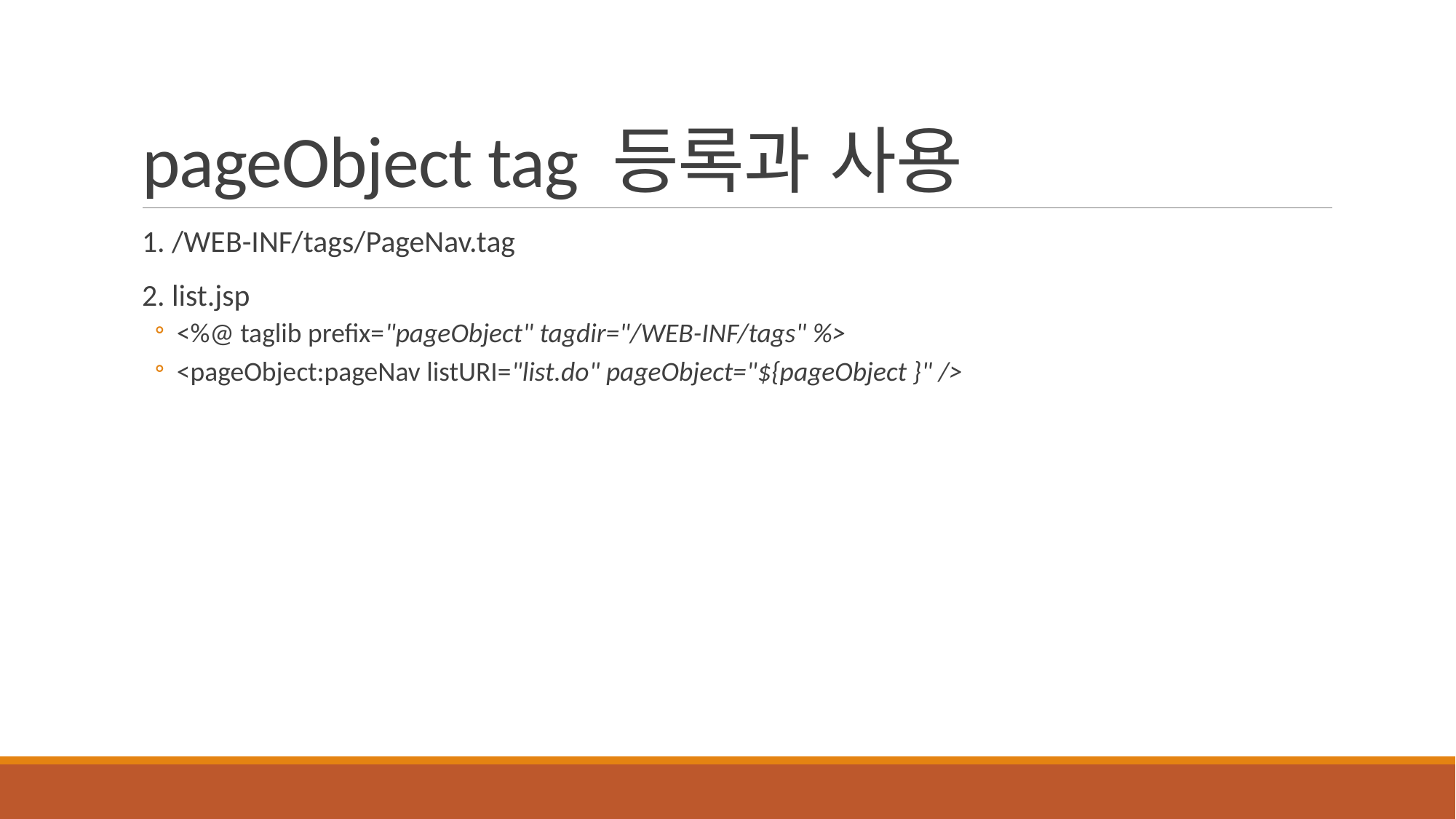

# pageObject tag 등록과 사용
1. /WEB-INF/tags/PageNav.tag
2. list.jsp
<%@ taglib prefix="pageObject" tagdir="/WEB-INF/tags" %>
<pageObject:pageNav listURI="list.do" pageObject="${pageObject }" />